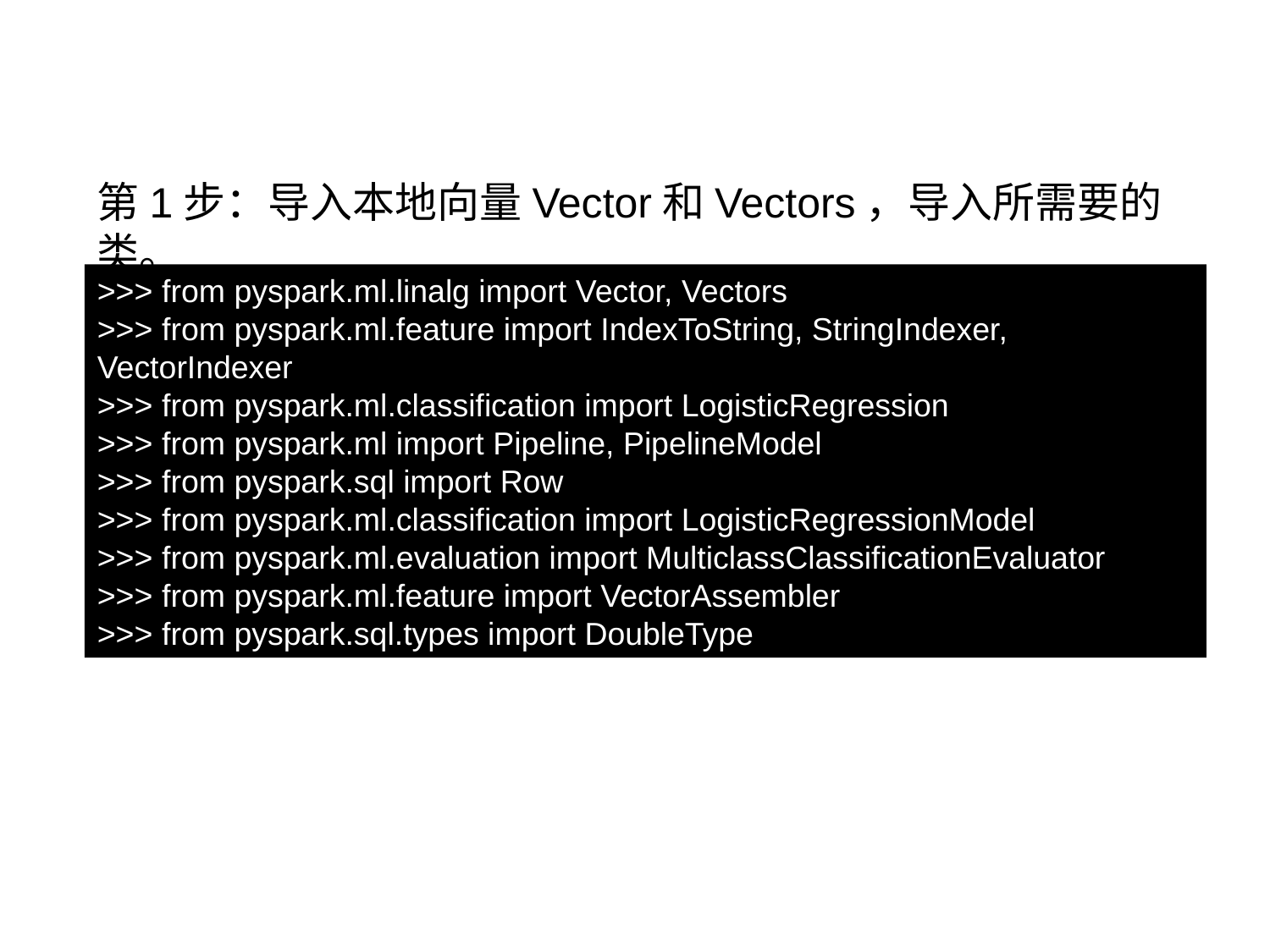

9.7.1 逻辑斯蒂回归分类算法
第1步：导入本地向量Vector和Vectors，导入所需要的类。
>>> from pyspark.ml.linalg import Vector, Vectors
>>> from pyspark.ml.feature import IndexToString, StringIndexer, VectorIndexer
>>> from pyspark.ml.classification import LogisticRegression
>>> from pyspark.ml import Pipeline, PipelineModel
>>> from pyspark.sql import Row
>>> from pyspark.ml.classification import LogisticRegressionModel
>>> from pyspark.ml.evaluation import MulticlassClassificationEvaluator
>>> from pyspark.ml.feature import VectorAssembler
>>> from pyspark.sql.types import DoubleType